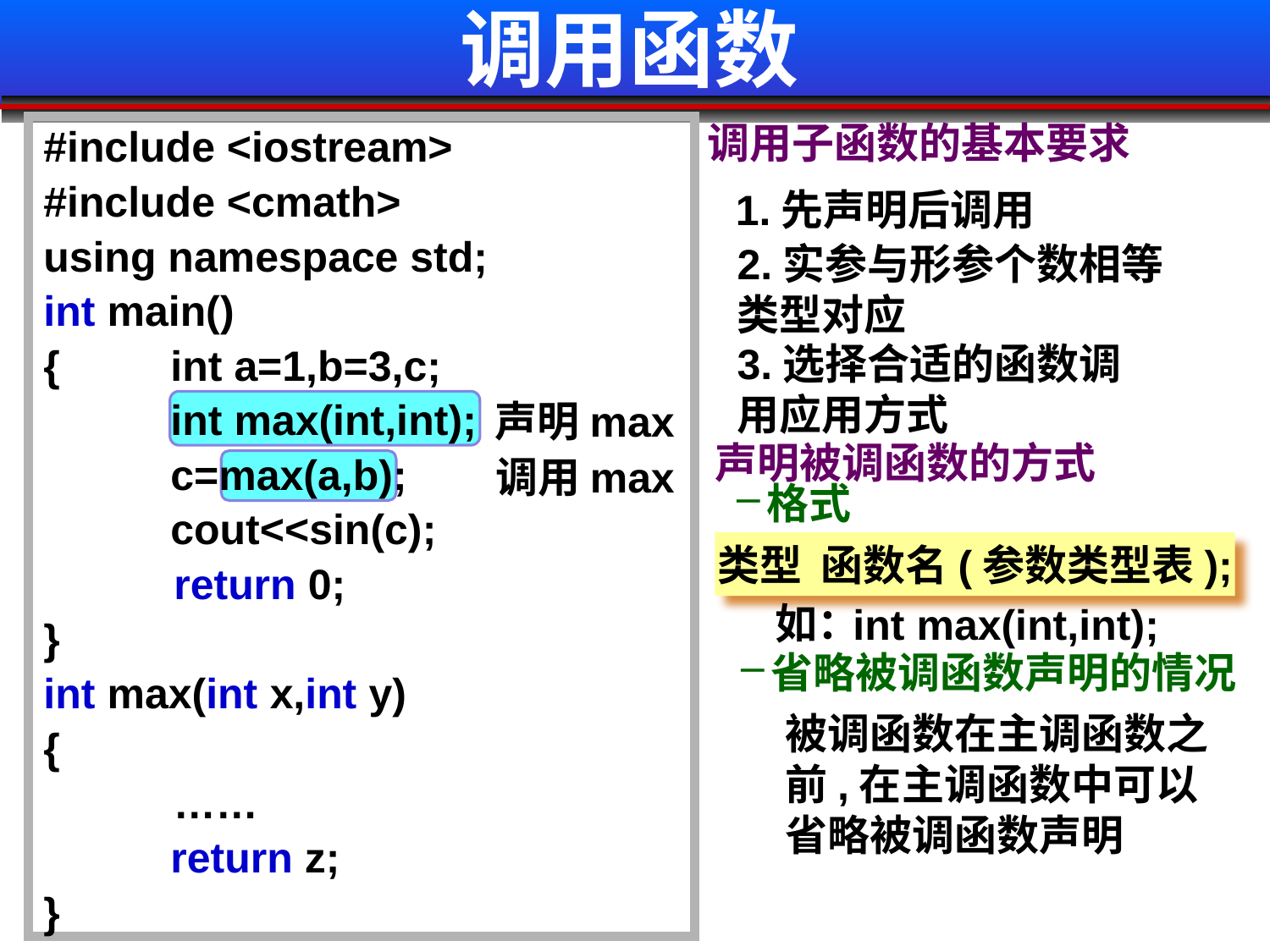

调用函数

#include <iostream>
#include <cmath>
using namespace std;
int main()
{	int a=1,b=3,c;
	int max(int,int);
	c=max(a,b);
	cout<<sin(c);
           return 0;
}
int max(int x,int y)
{
           ……
	return z;
}
 调用子函数的基本要求
1.先声明后调用
2.实参与形参个数相等类型对应
3.选择合适的函数调用应用方式

声明max
声明被调函数的方式

调用max
格式
类型  函数名(参数类型表);
如：
int max(int,int);
省略被调函数声明的情况
被调函数在主调函数之前,在主调函数中可以省略被调函数声明